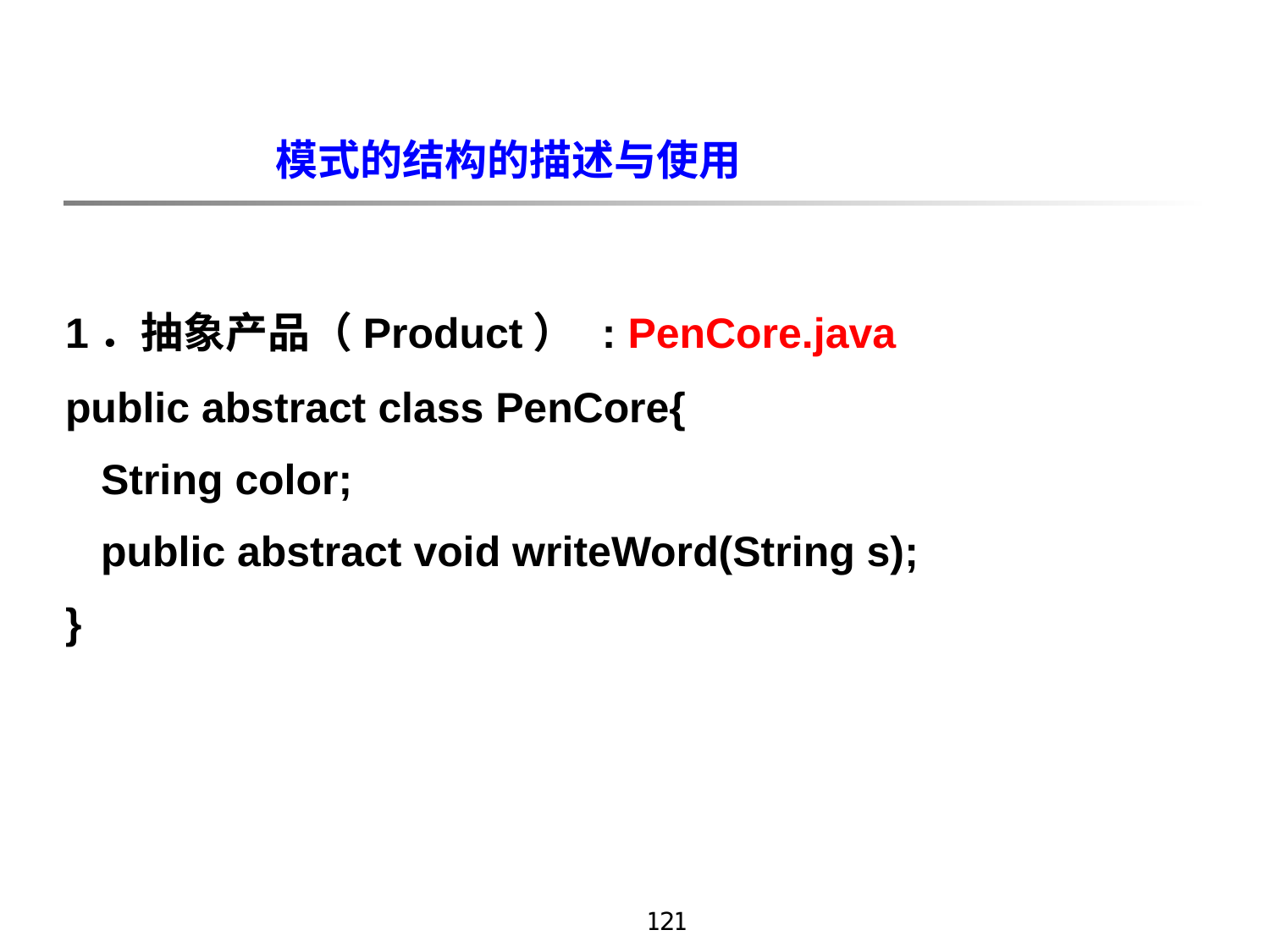

模式的结构的描述与使用

1．抽象产品（Product） : PenCore.java
public abstract class PenCore{
   String color;
   public abstract void writeWord(String s);
}

121